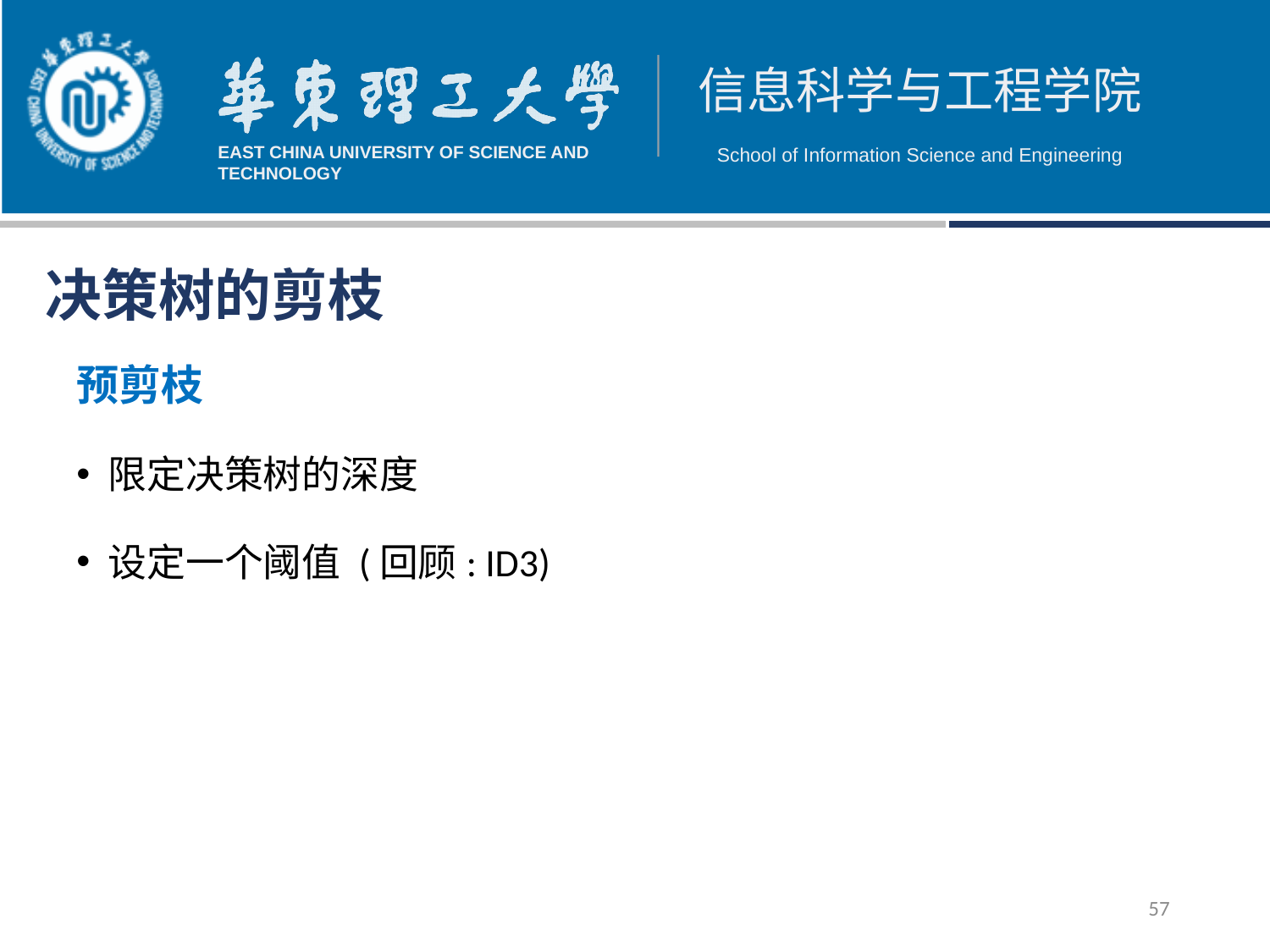

决策树的剪枝
预剪枝
限定决策树的深度
设定一个阈值 (回顾: ID3)
57